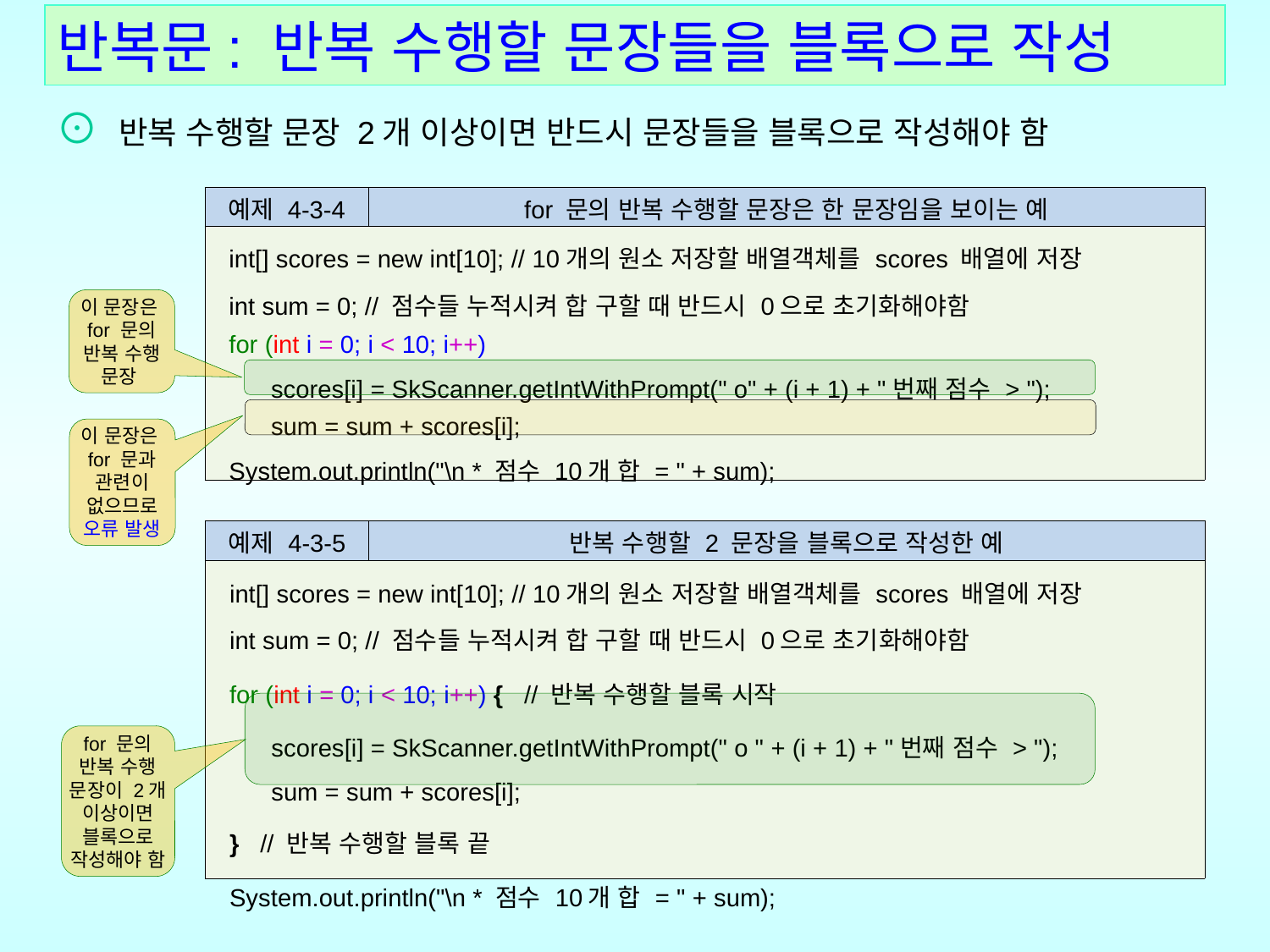

반복문: 반복 수행할 문장들을 블록으로 작성
⊙ 반복 수행할 문장 2개 이상이면 반드시 문장들을 블록으로 작성해야 함
| 예제 4-3-4 | for 문의 반복 수행할 문장은 한 문장임을 보이는 예 |
| --- | --- |
| int[] scores = new int[10]; // 10개의 원소 저장할 배열객체를 scores 배열에 저장 int sum = 0; // 점수들 누적시켜 합 구할 때 반드시 0으로 초기화해야함 for (int i = 0; i < 10; i++) scores[i] = SkScanner.getIntWithPrompt(" o" + (i + 1) + "번째 점수 > "); sum = sum + scores[i]; System.out.println("\n \* 점수 10개 합 = " + sum); |  |
이 문장은
for 문의 반복 수행 문장

이 문장은
for 문과 관련이 없으므로 오류 발생
| 예제 4-3-5 | 반복 수행할 2 문장을 블록으로 작성한 예 |
| --- | --- |
| int[] scores = new int[10]; // 10개의 원소 저장할 배열객체를 scores 배열에 저장 int sum = 0; // 점수들 누적시켜 합 구할 때 반드시 0으로 초기화해야함 for (int i = 0; i < 10; i++) { // 반복 수행할 블록 시작 scores[i] = SkScanner.getIntWithPrompt(" o " + (i + 1) + "번째 점수 > "); sum = sum + scores[i]; } // 반복 수행할 블록 끝 System.out.println("\n \* 점수 10개 합 = " + sum); |  |

for 문의 반복 수행 문장이 2개 이상이면 블록으로 작성해야 함